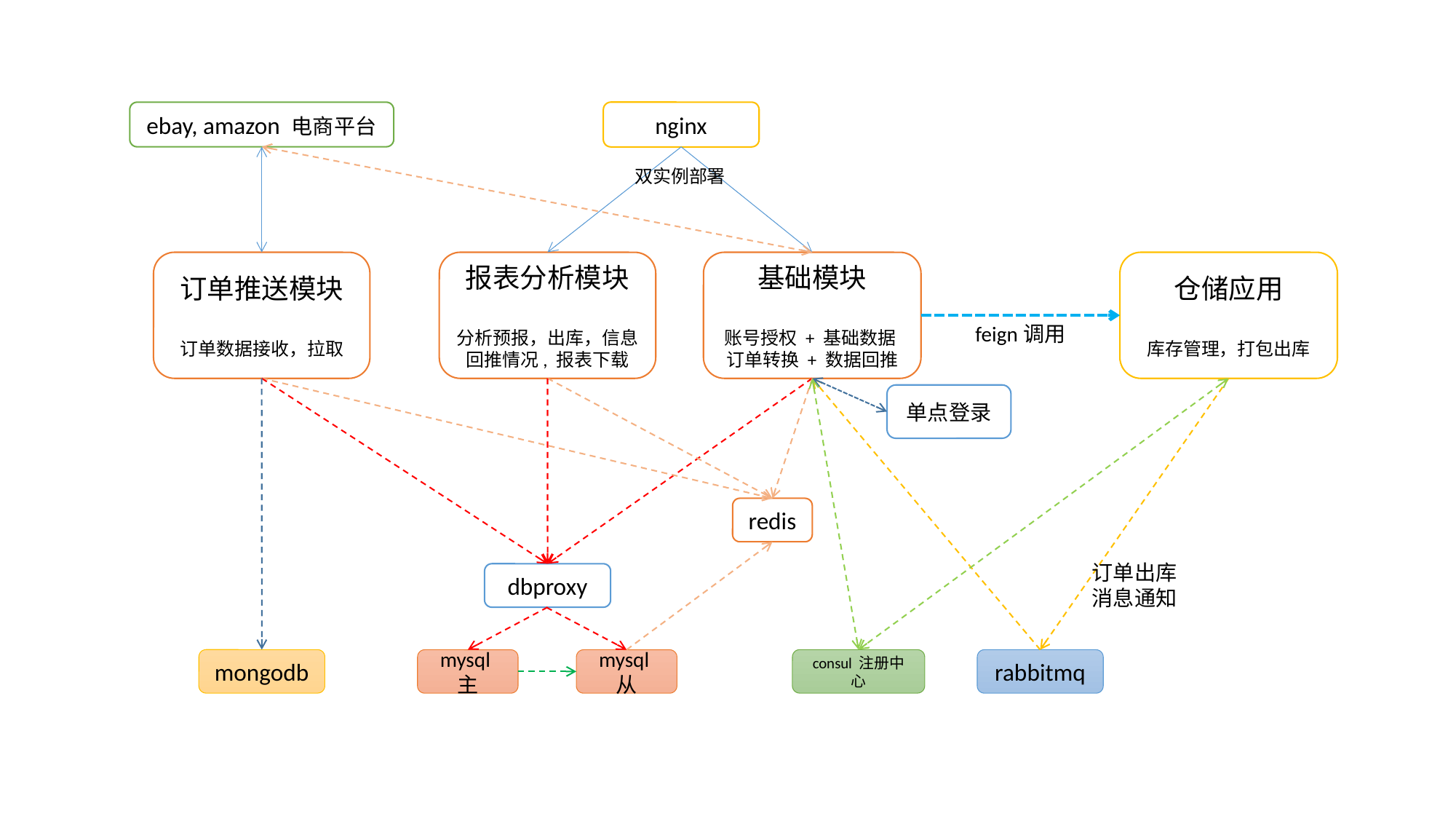

ebay, amazon 电商平台
nginx
双实例部署
订单推送模块

订单数据接收，拉取
报表分析模块

分析预报，出库，信息回推情况, 报表下载
基础模块

账号授权 + 基础数据
订单转换 + 数据回推
仓储应用

库存管理，打包出库
feign调用
单点登录
redis
订单出库
消息通知
dbproxy
mongodb
consul 注册中心
mysql主
mysql从
rabbitmq